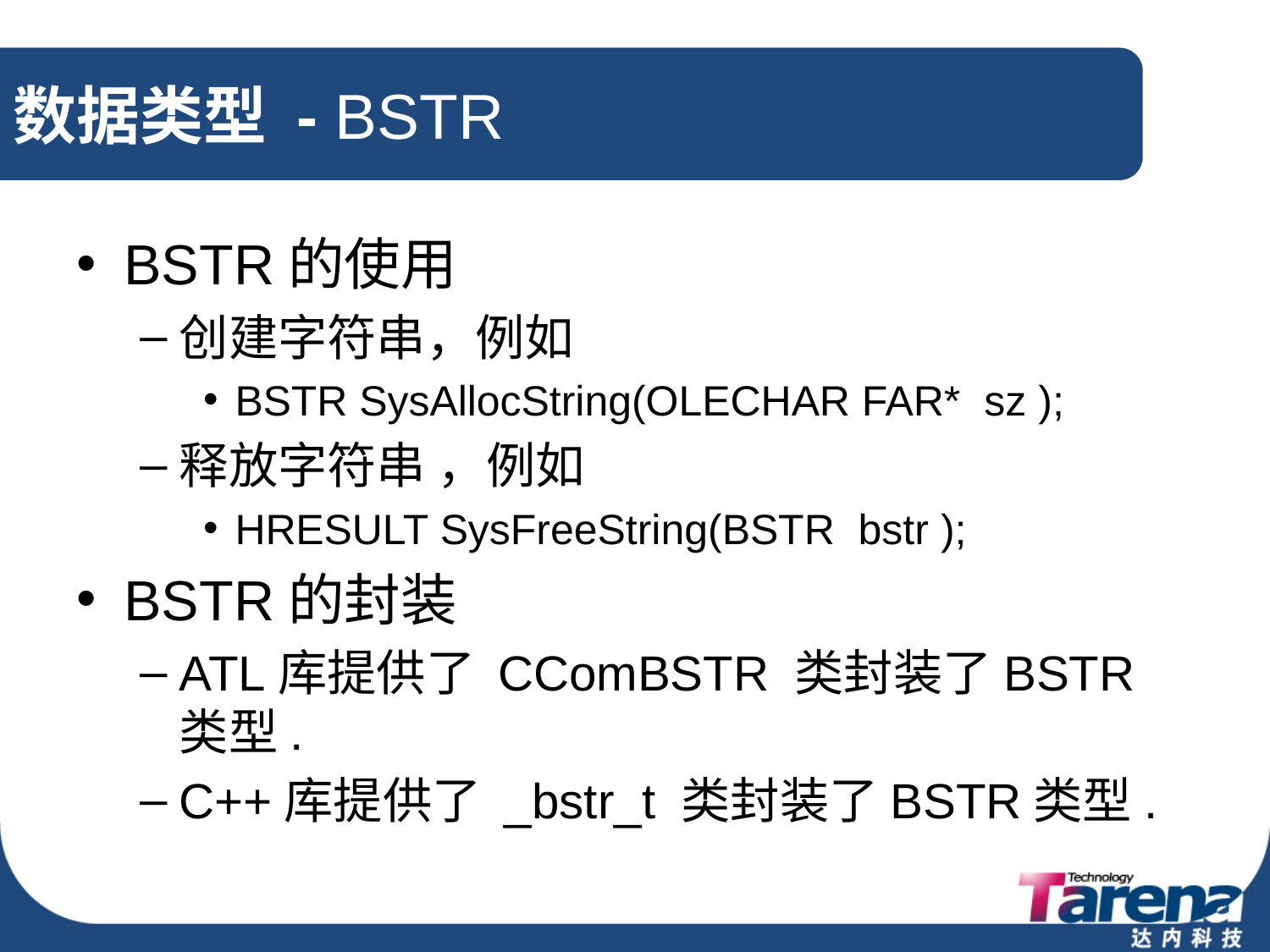

# 数据类型 - BSTR
BSTR的使用
创建字符串，例如
BSTR SysAllocString(OLECHAR FAR*  sz );
释放字符串 ，例如
HRESULT SysFreeString(BSTR  bstr );
BSTR的封装
ATL库提供了 CComBSTR 类封装了BSTR类型.
C++库提供了 _bstr_t 类封装了BSTR类型.